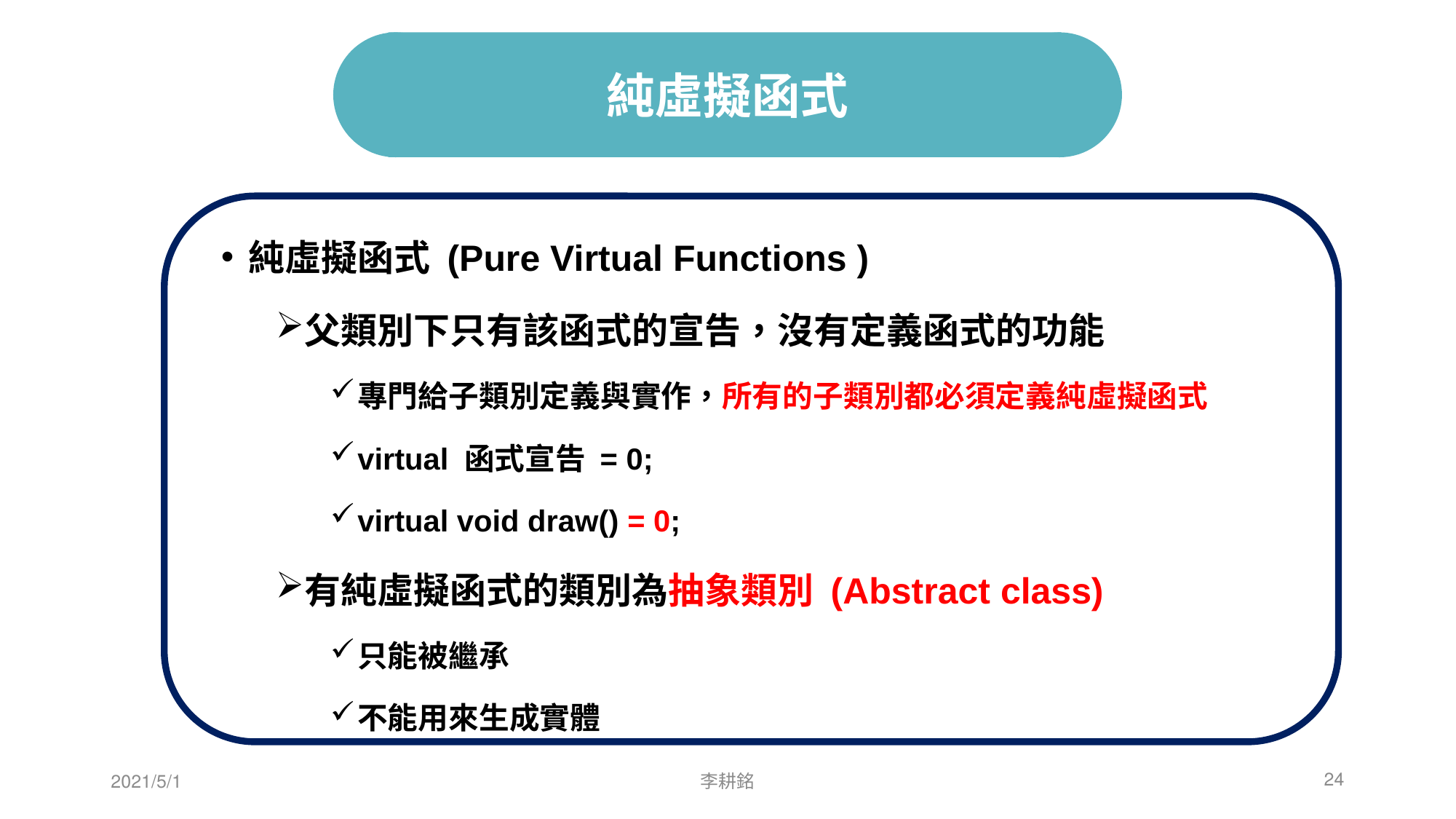

# 純虛擬函式

純虛擬函式 (Pure Virtual Functions )
父類別下只有該函式的宣告，沒有定義函式的功能
專門給子類別定義與實作，所有的子類別都必須定義純虛擬函式
virtual 函式宣告 = 0;
virtual void draw() = 0;
有純虛擬函式的類別為抽象類別 (Abstract class)
只能被繼承
不能用來生成實體

2021/5/1
李耕銘
24